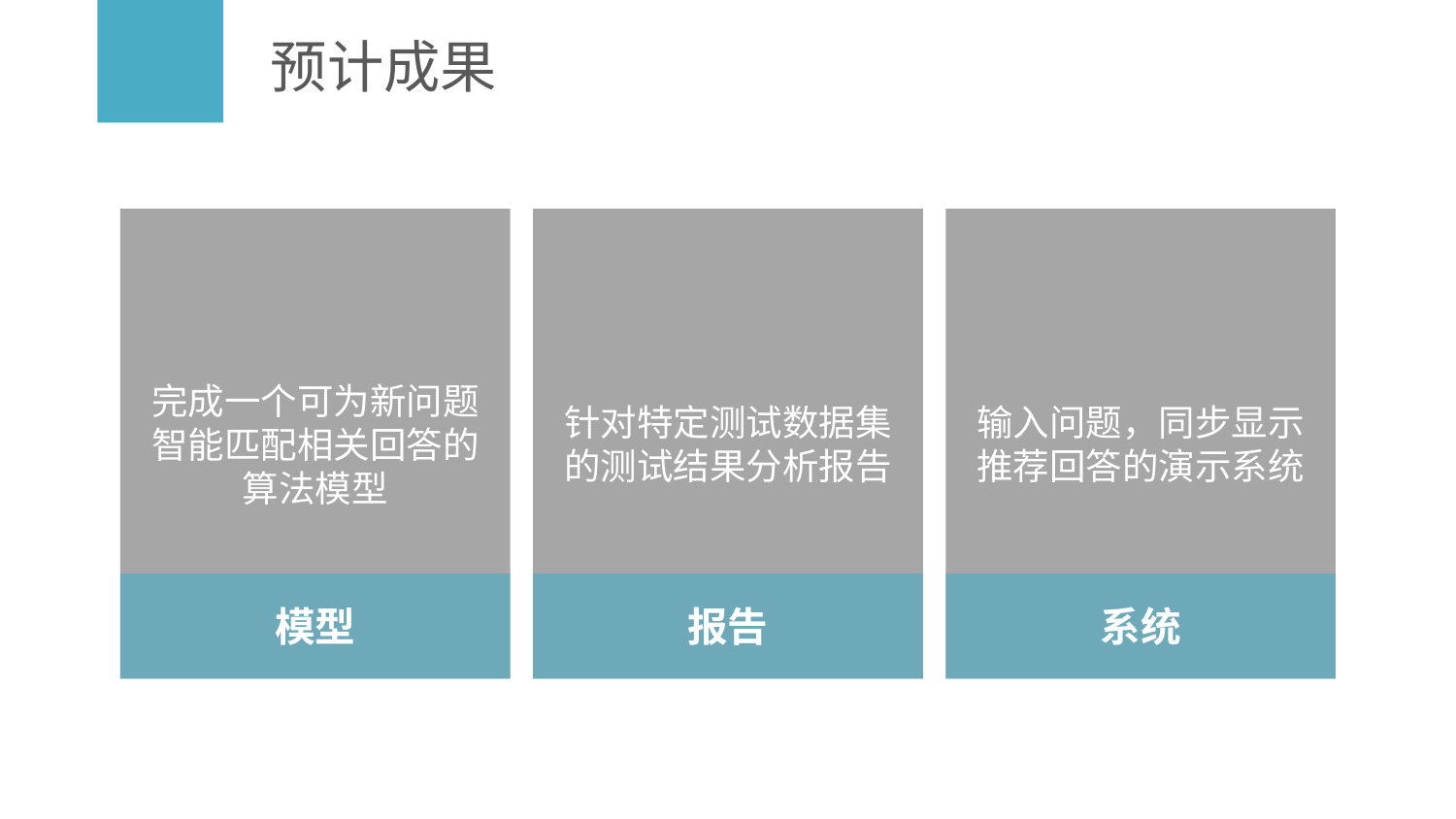

# 预计成果
完成一个可为新问题智能匹配相关回答的算法模型
模型
针对特定测试数据集的测试结果分析报告
报告
输入问题，同步显示推荐回答的演示系统
系统